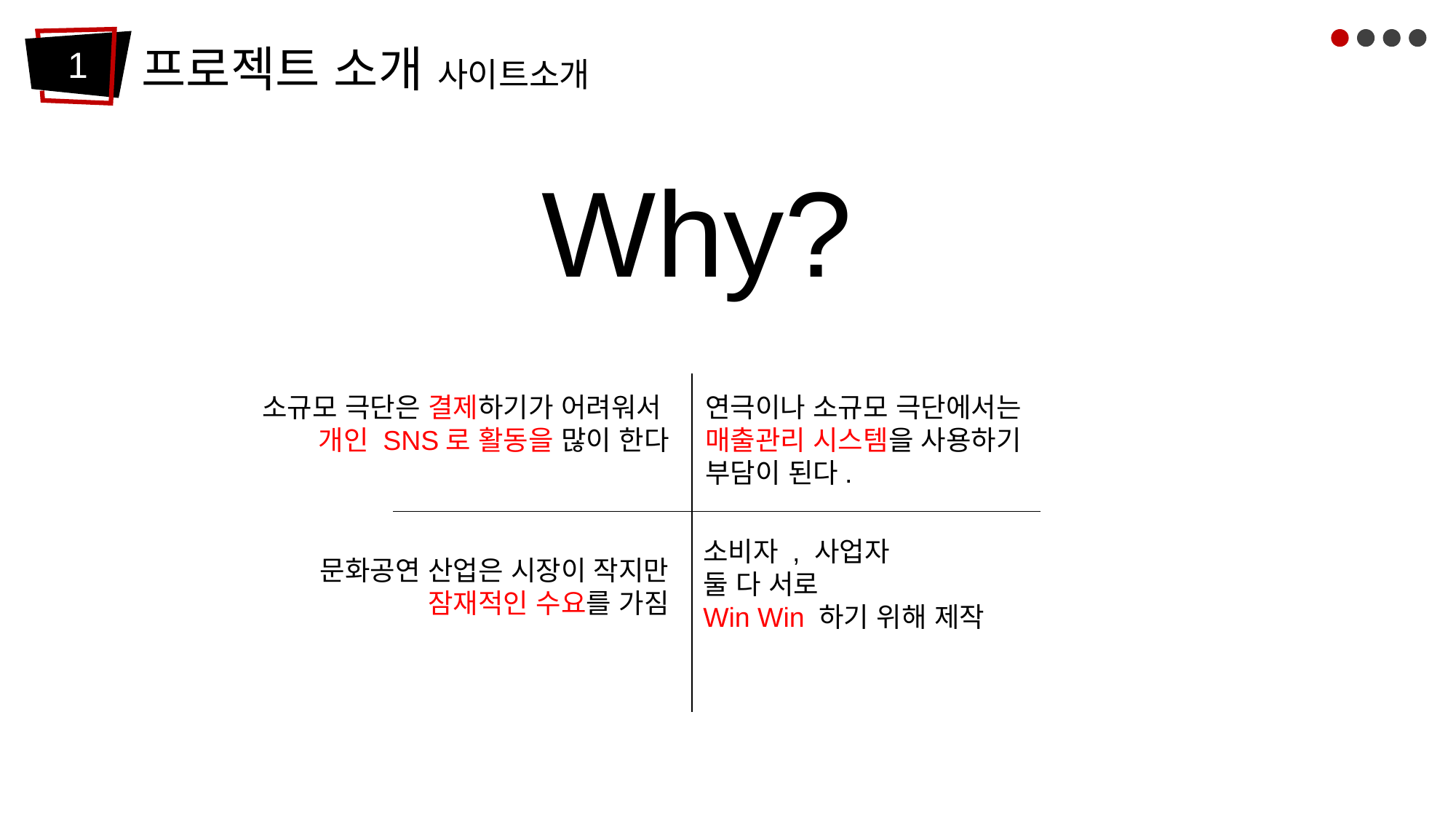

프로젝트 소개 사이트소개
1
Why?
소규모 극단은 결제하기가 어려워서
개인 SNS로 활동을 많이 한다
연극이나 소규모 극단에서는
매출관리 시스템을 사용하기
부담이 된다.
소비자 , 사업자
둘 다 서로
Win Win 하기 위해 제작
문화공연 산업은 시장이 작지만
잠재적인 수요를 가짐